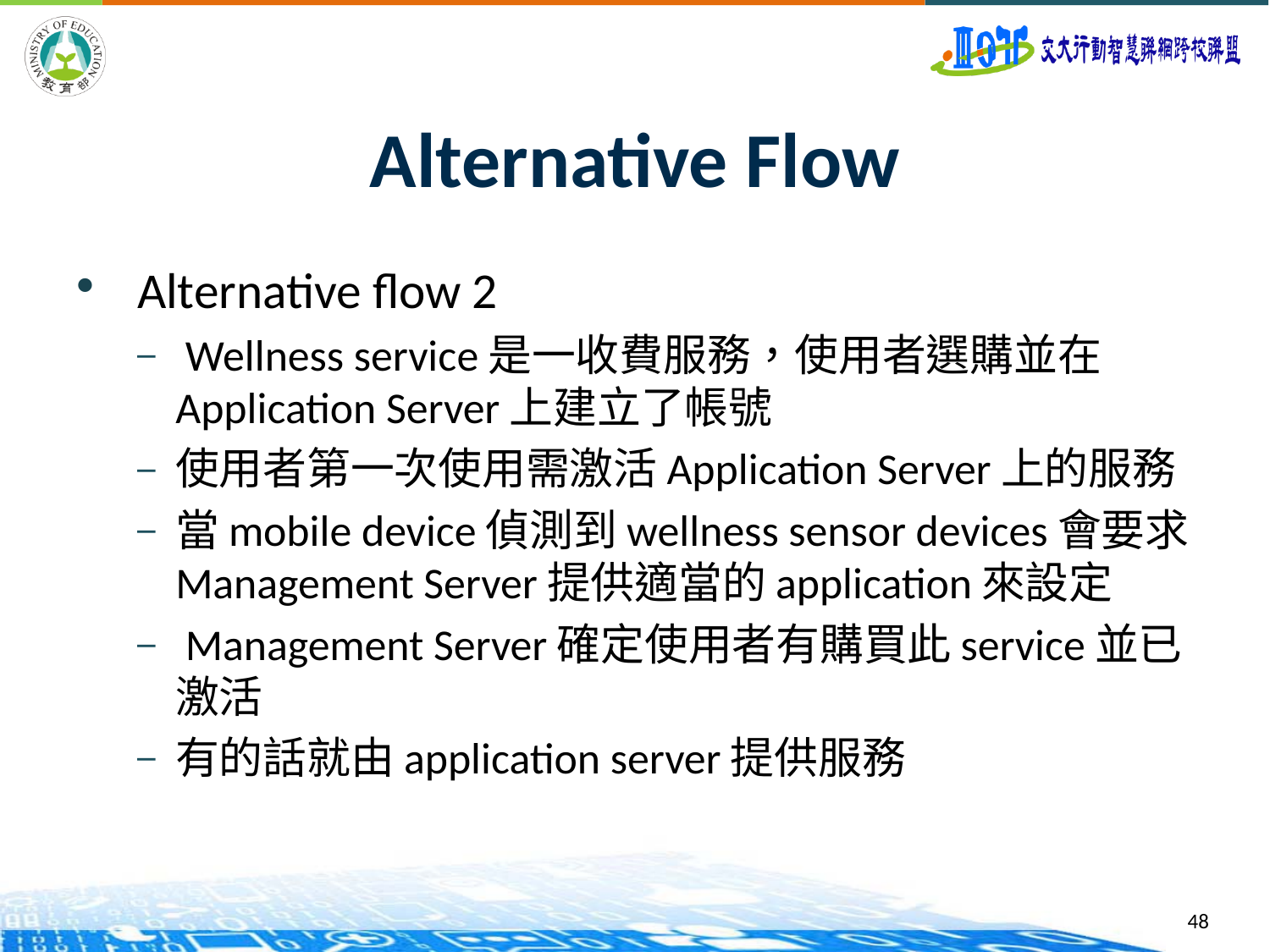

# Alternative Flow
Alternative flow 2
 Wellness service是一收費服務，使用者選購並在Application Server上建立了帳號
使用者第一次使用需激活Application Server上的服務
當mobile device偵測到wellness sensor devices會要求Management Server提供適當的application來設定
 Management Server確定使用者有購買此service並已激活
有的話就由application server提供服務
48